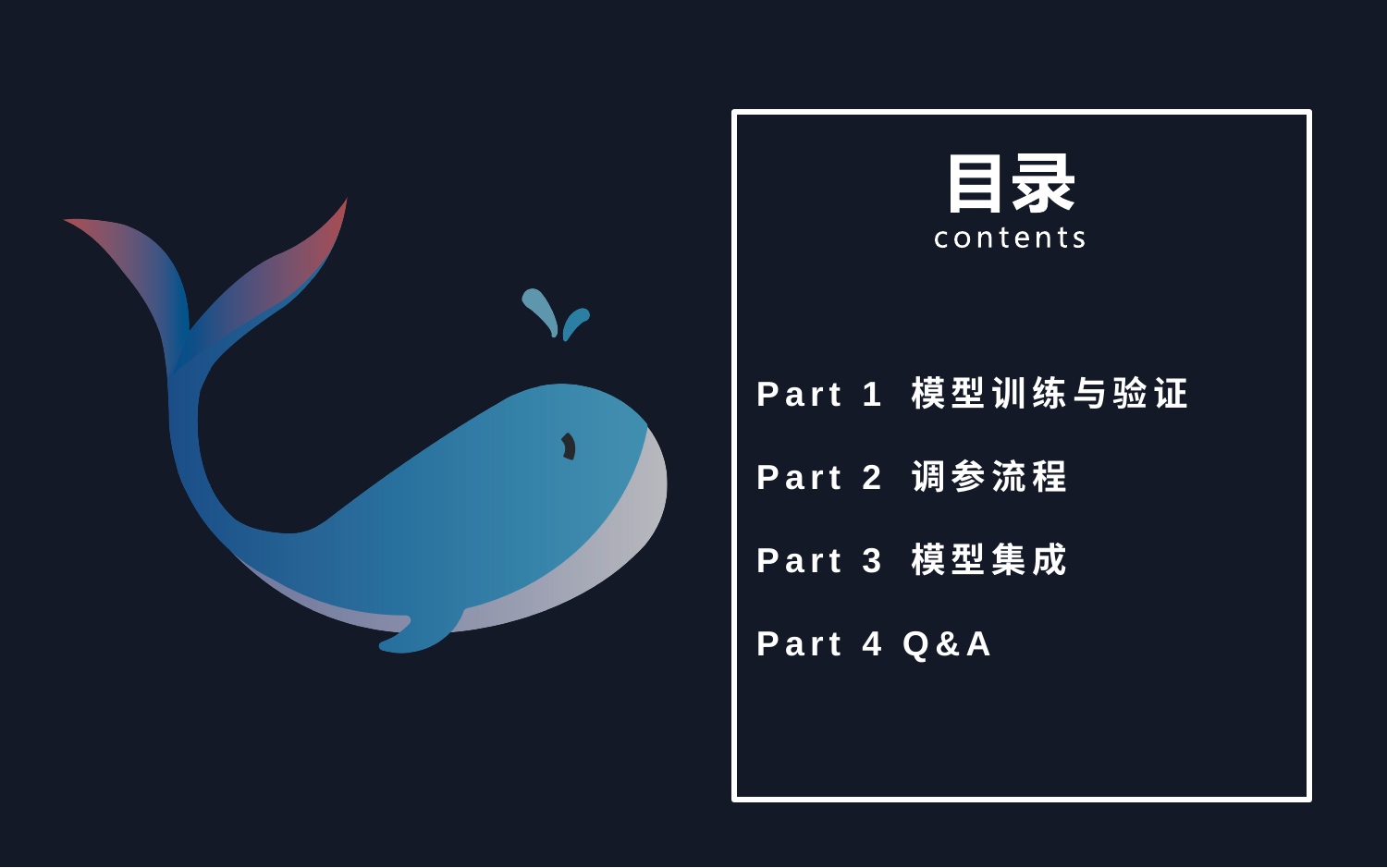

Part 1 模型训练与验证
Part 2 调参流程
Part 3 模型集成
Part 4 Q&A